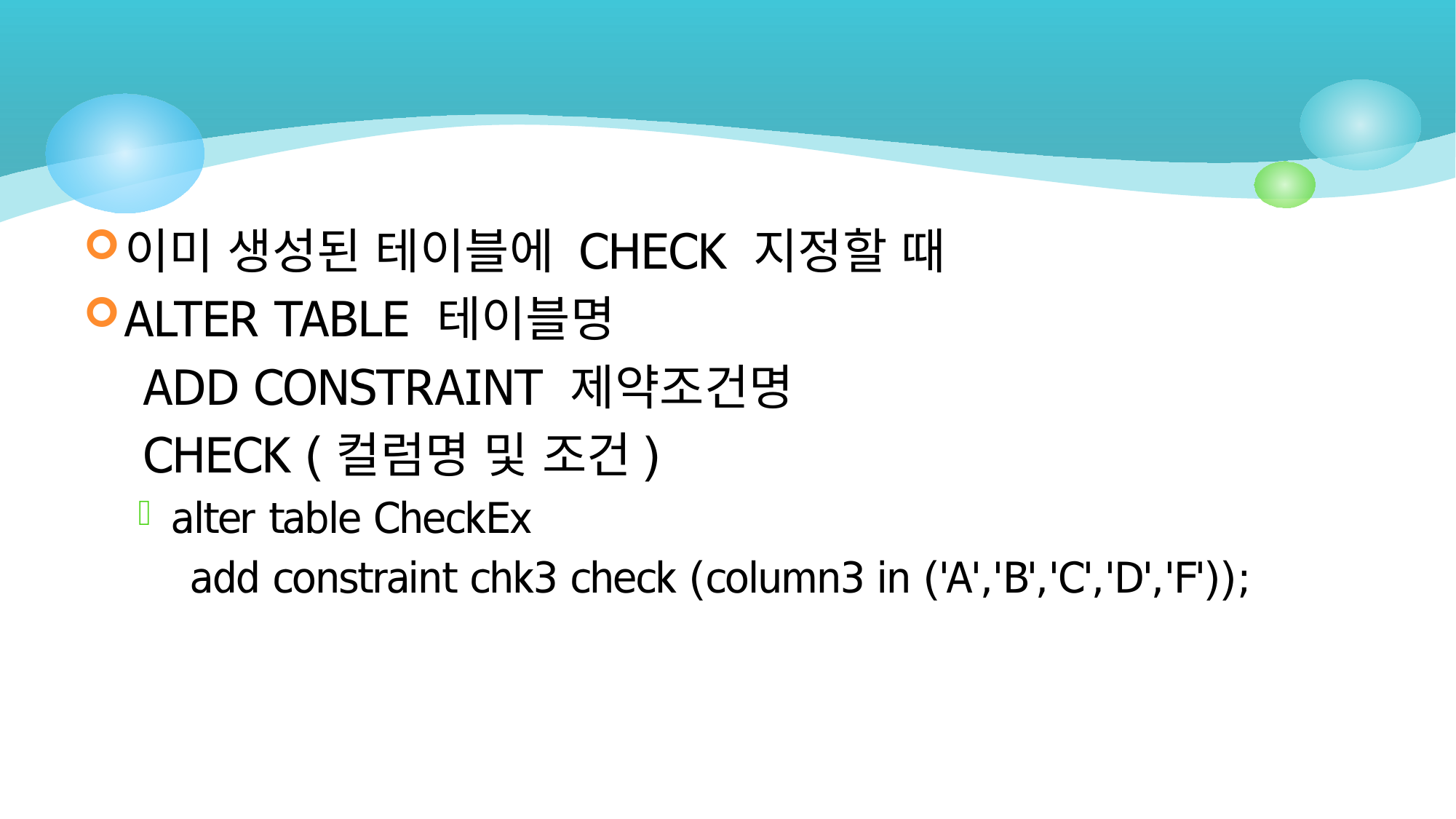

#
이미 생성된 테이블에 CHECK 지정할 때
ALTER TABLE 테이블명
    ADD CONSTRAINT 제약조건명
    CHECK (컬럼명 및 조건)
alter table CheckEx
    add constraint chk3 check (column3 in ('A','B','C','D','F'));